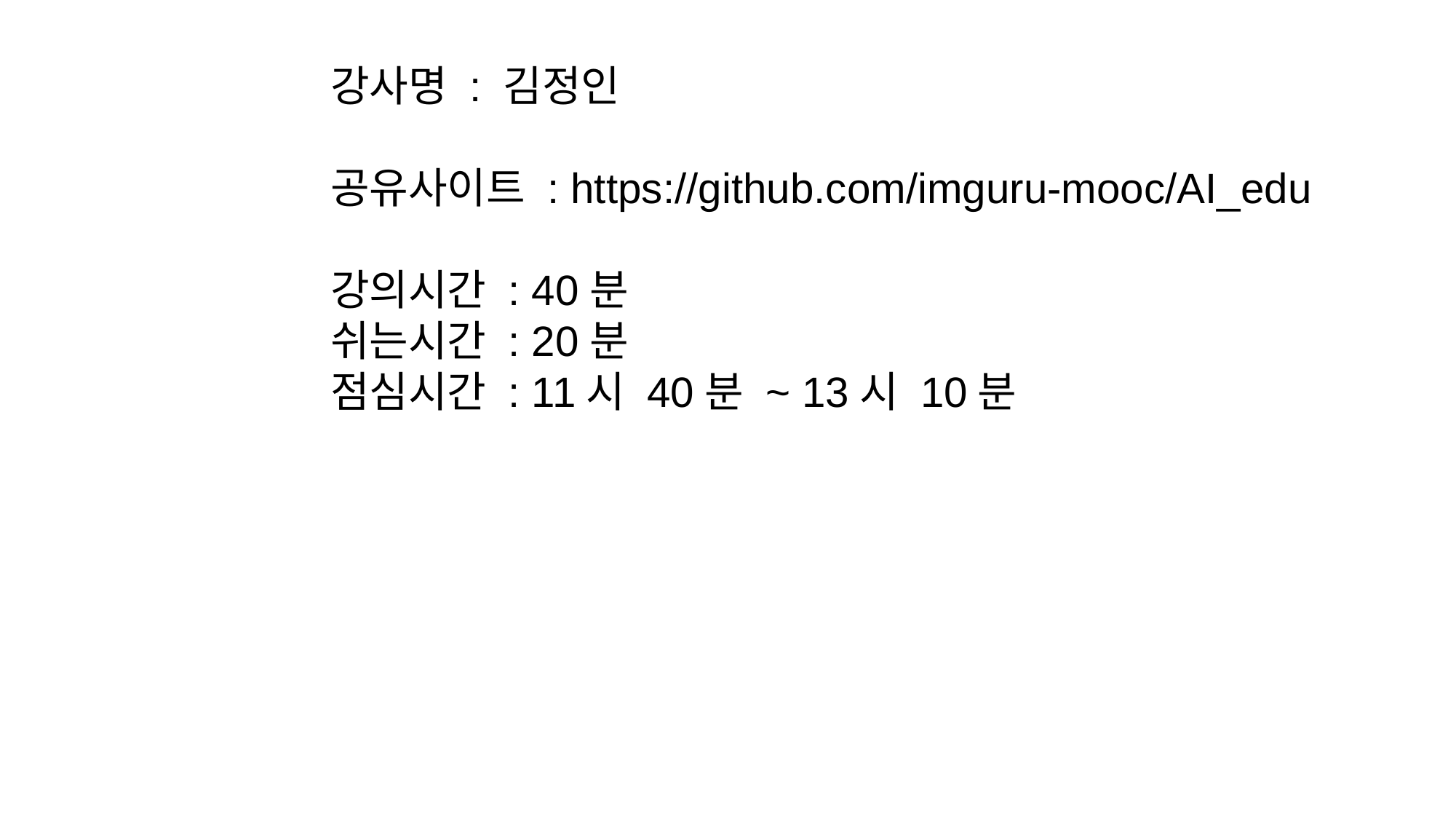

강사명 : 김정인

공유사이트 : https://github.com/imguru-mooc/AI_edu

강의시간 : 40분
쉬는시간 : 20분
점심시간 : 11시 40분 ~ 13시 10분